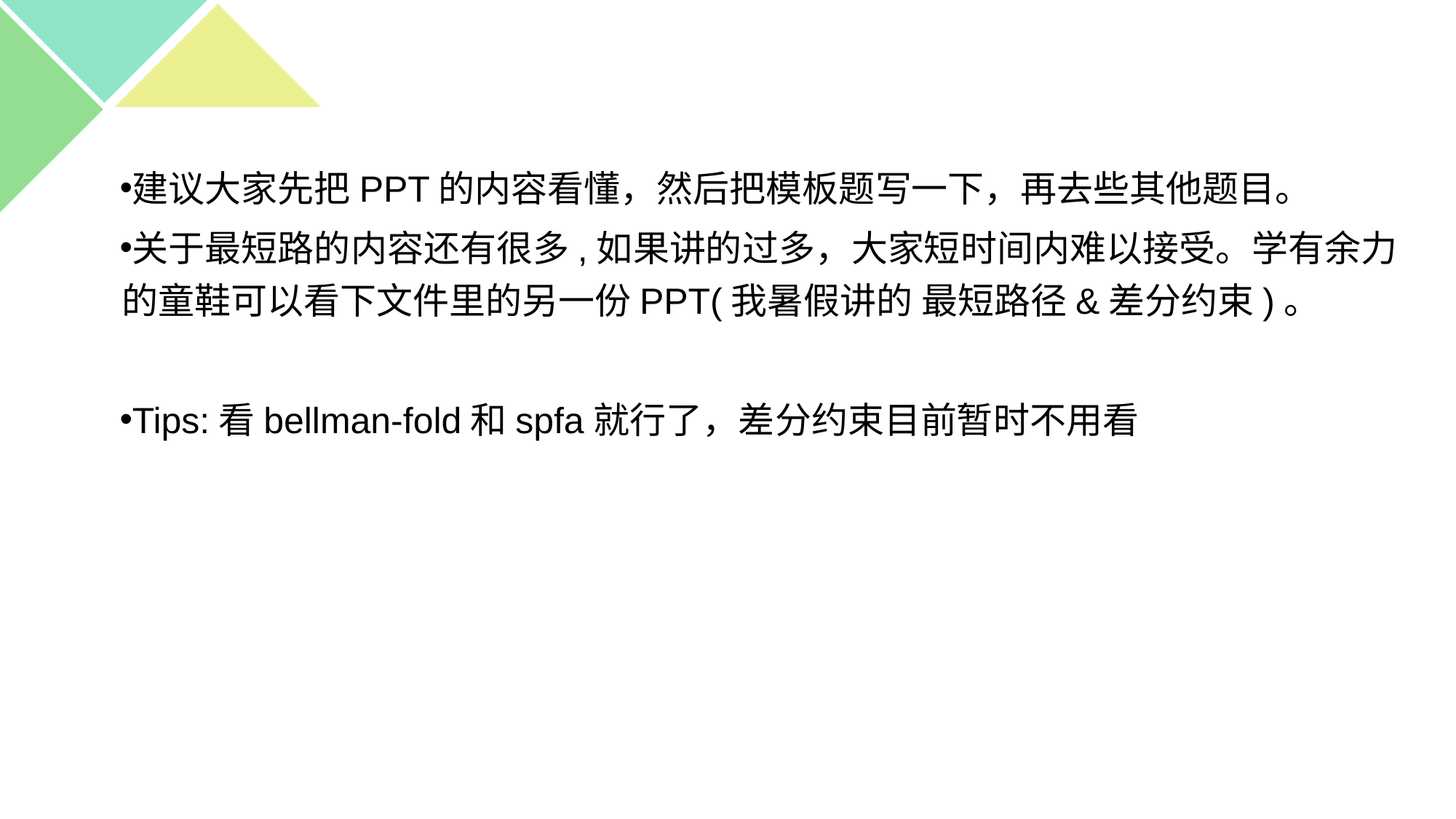

建议大家先把PPT的内容看懂，然后把模板题写一下，再去些其他题目。
关于最短路的内容还有很多,如果讲的过多，大家短时间内难以接受。学有余力的童鞋可以看下文件里的另一份PPT(我暑假讲的 最短路径&差分约束)。

Tips:看bellman-fold和spfa就行了，差分约束目前暂时不用看